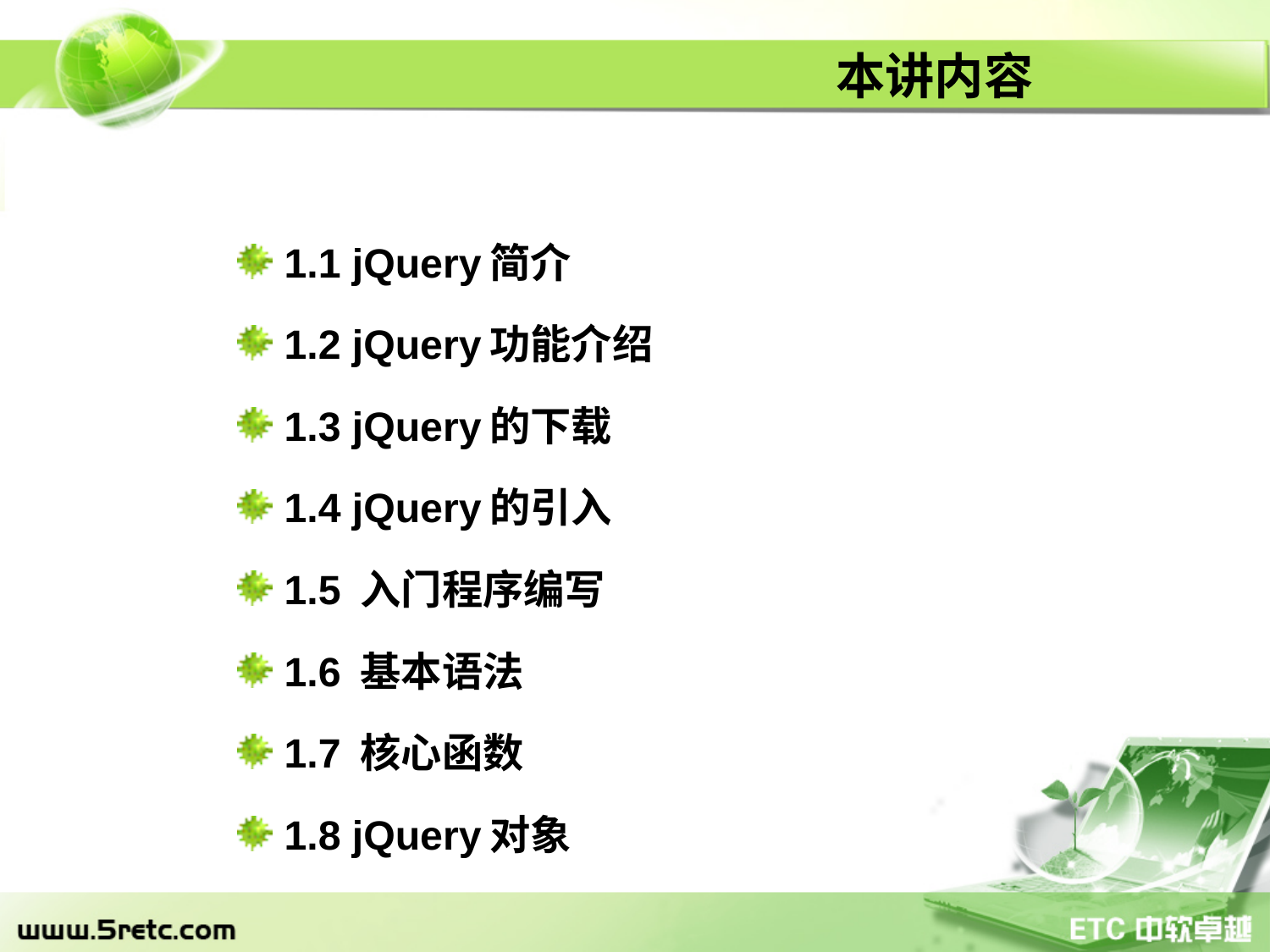

# 本讲内容
1.1 jQuery简介
1.2 jQuery功能介绍
1.3 jQuery的下载
1.4 jQuery的引入
1.5 入门程序编写
1.6 基本语法
1.7 核心函数
1.8 jQuery对象